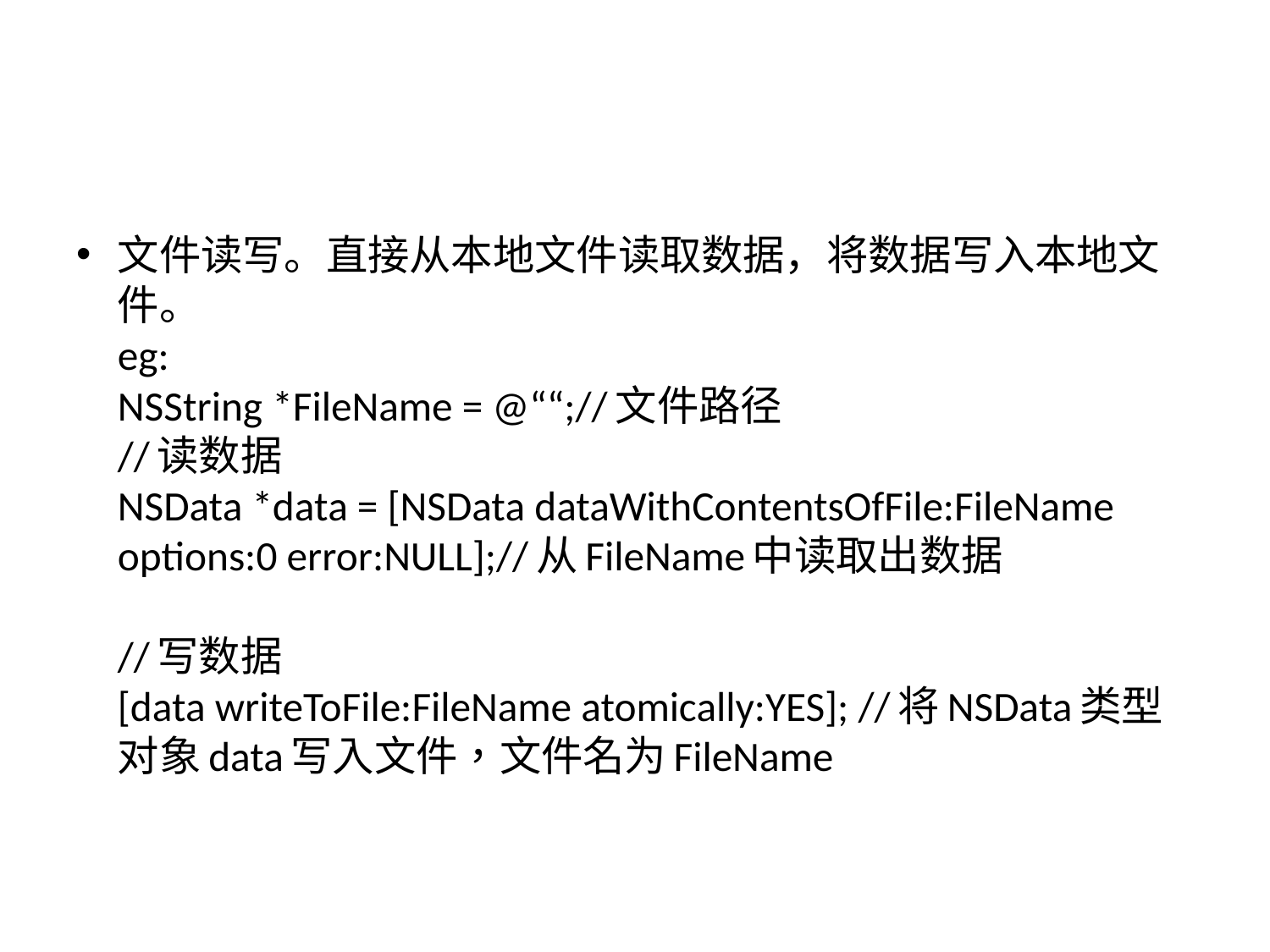

文件读写。直接从本地文件读取数据，将数据写入本地文件。
eg:
NSString *FileName = @““;//文件路径
//读数据
NSData *data = [NSData dataWithContentsOfFile:FileName options:0 error:NULL];//从FileName中读取出数据
//写数据
[data writeToFile:FileName atomically:YES]; //将NSData类型对象data写入文件，文件名为FileName